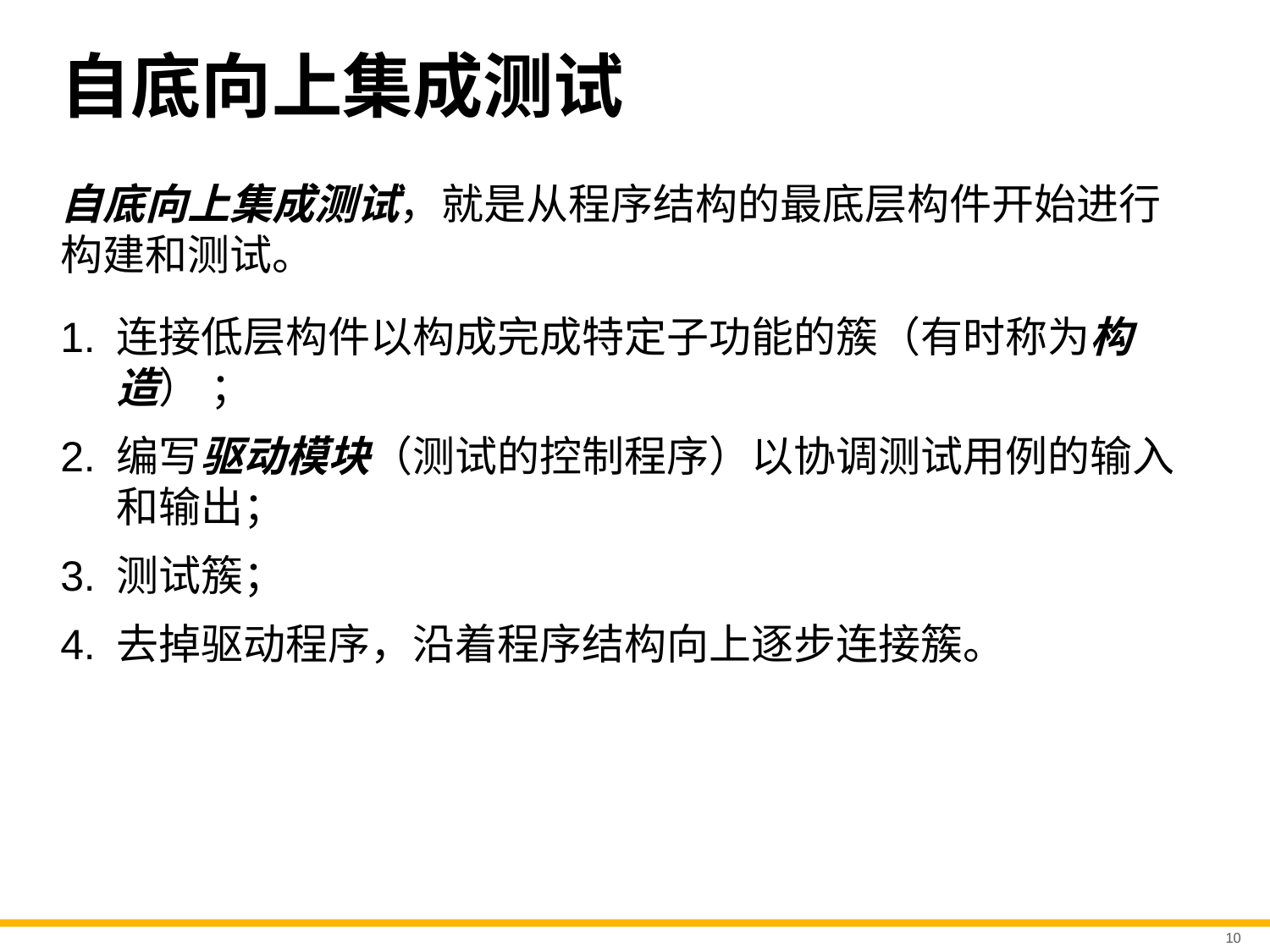

# 自底向上集成测试
自底向上集成测试，就是从程序结构的最底层构件开始进行构建和测试。
连接低层构件以构成完成特定子功能的簇（有时称为构造） ；
编写驱动模块（测试的控制程序）以协调测试用例的输入和输出；
测试簇；
去掉驱动程序，沿着程序结构向上逐步连接簇。
10